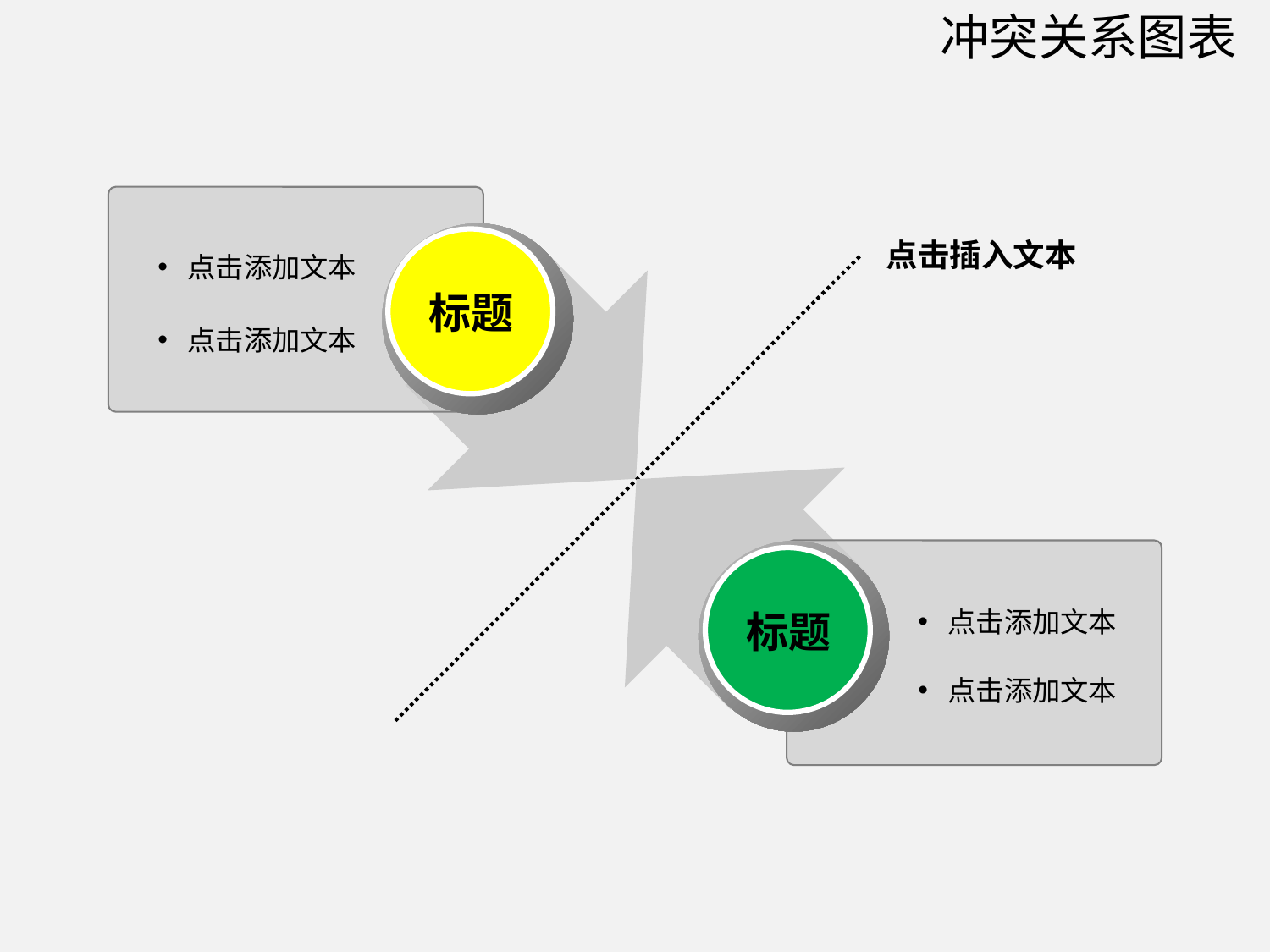

冲突关系图表

点击插入文本

点击添加文本
标题
点击添加文本

点击添加文本
标题
点击添加文本